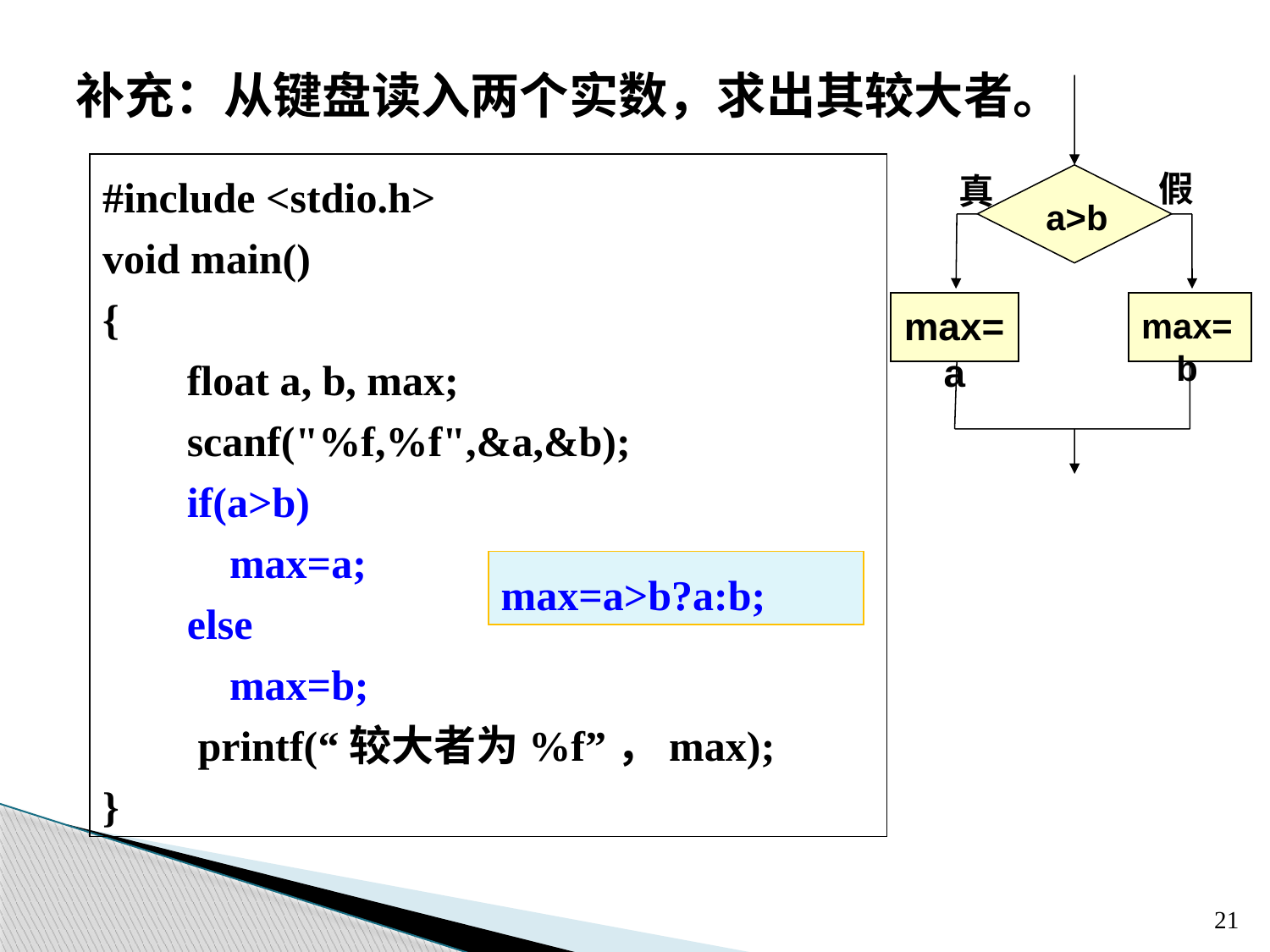

补充：从键盘读入两个实数，求出其较大者。

假
真

a>b

max=a
max=b

#include <stdio.h>
void main()
{
        float a, b, max;
        scanf("%f,%f",&a,&b);
        if(a>b)
            max=a;
        else
            max=b;
         printf(“较大者为%f”，max);
}
max=a>b?a:b;
21